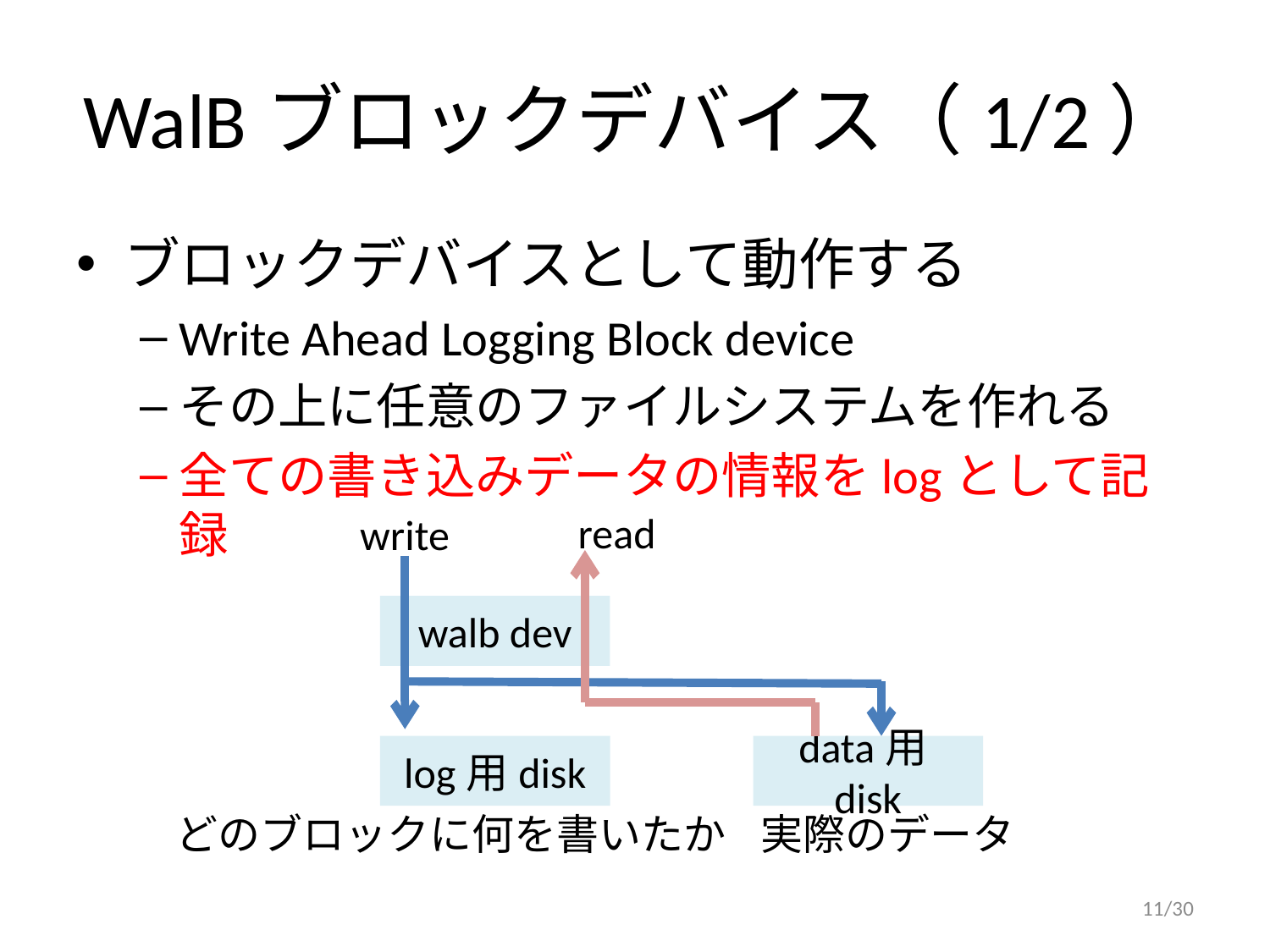

# WalBブロックデバイス（1/2）
ブロックデバイスとして動作する
Write Ahead Logging Block device
その上に任意のファイルシステムを作れる
全ての書き込みデータの情報をlogとして記録
read
write
walb dev
log用disk
data用disk
実際のデータ
どのブロックに何を書いたか
11/30